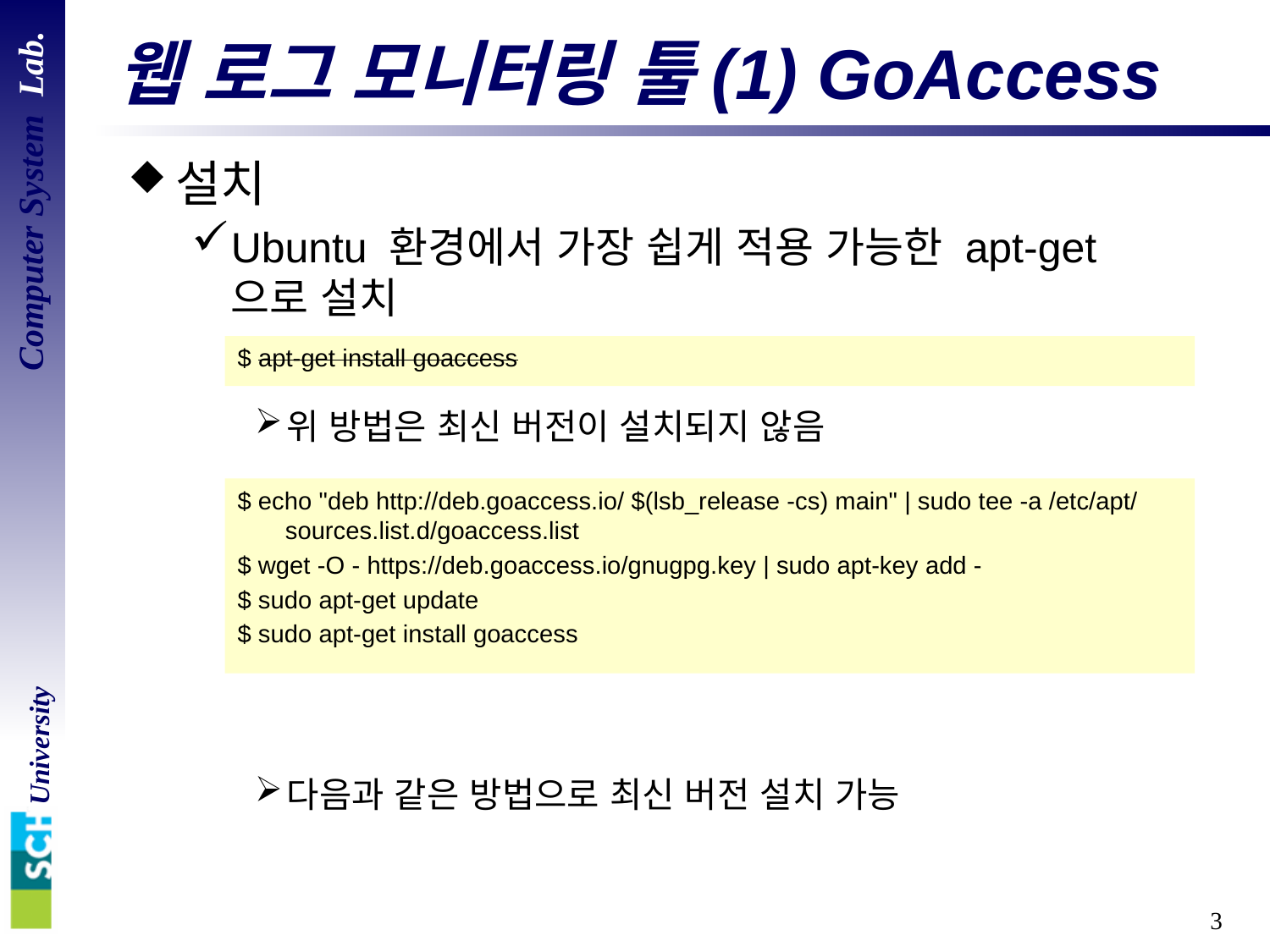

# 웹 로그 모니터링 툴(1) GoAccess
설치
Ubuntu 환경에서 가장 쉽게 적용 가능한 apt-get
으로 설치

위 방법은 최신 버전이 설치되지 않음

다음과 같은 방법으로 최신 버전 설치 가능

$ apt-get install goaccess
$ echo "deb http://deb.goaccess.io/ $(lsb_release -cs) main" | sudo tee -a /etc/apt/sources.list.d/goaccess.list
$ wget -O - https://deb.goaccess.io/gnugpg.key | sudo apt-key add -
$ sudo apt-get update
$ sudo apt-get install goaccess